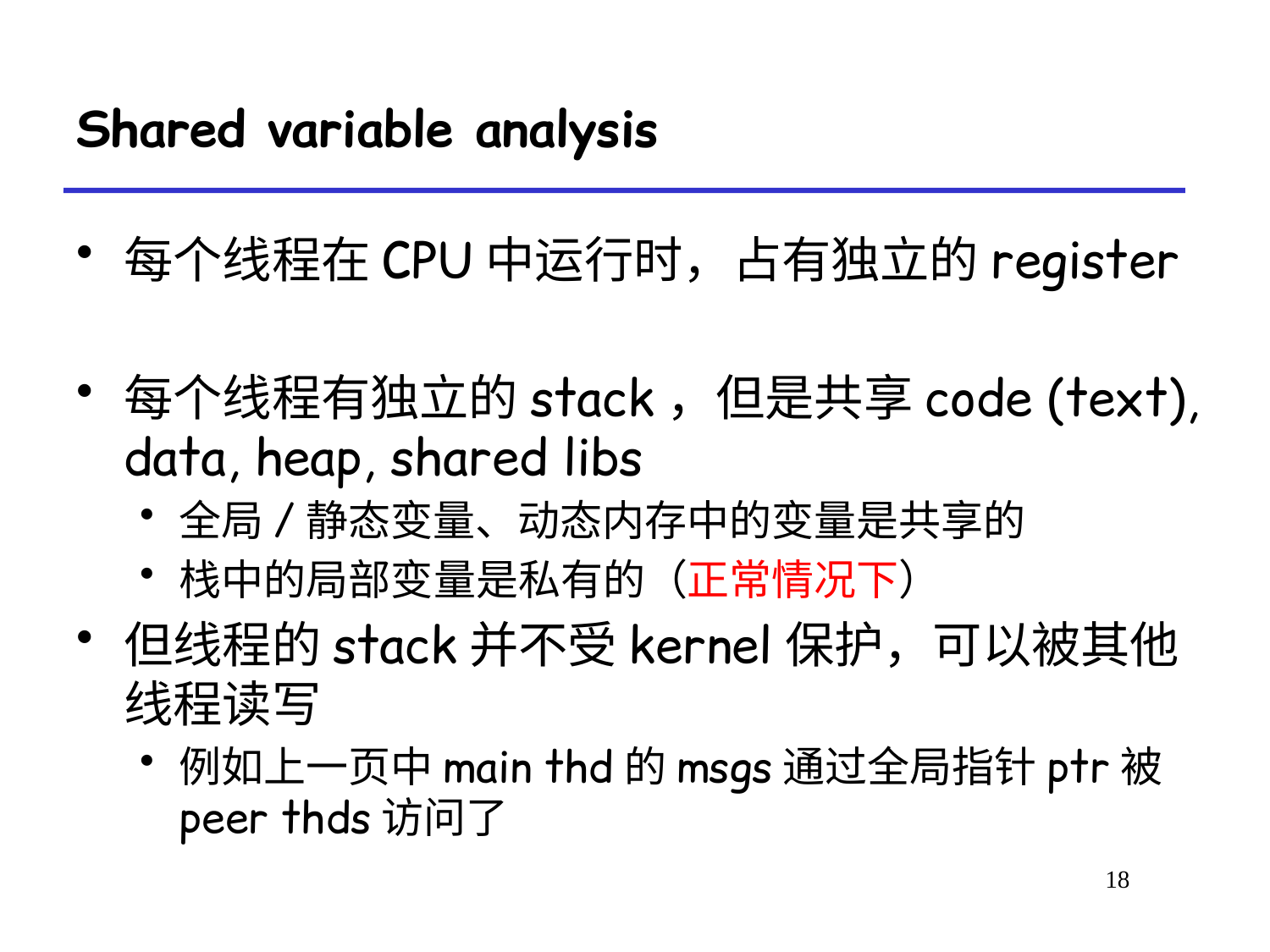

# Shared variable analysis
每个线程在CPU中运行时，占有独立的register

每个线程有独立的stack，但是共享code (text), data, heap, shared libs
全局/静态变量、动态内存中的变量是共享的
栈中的局部变量是私有的（正常情况下）
但线程的stack并不受kernel保护，可以被其他线程读写
例如上一页中main thd的msgs通过全局指针ptr被peer thds访问了
18